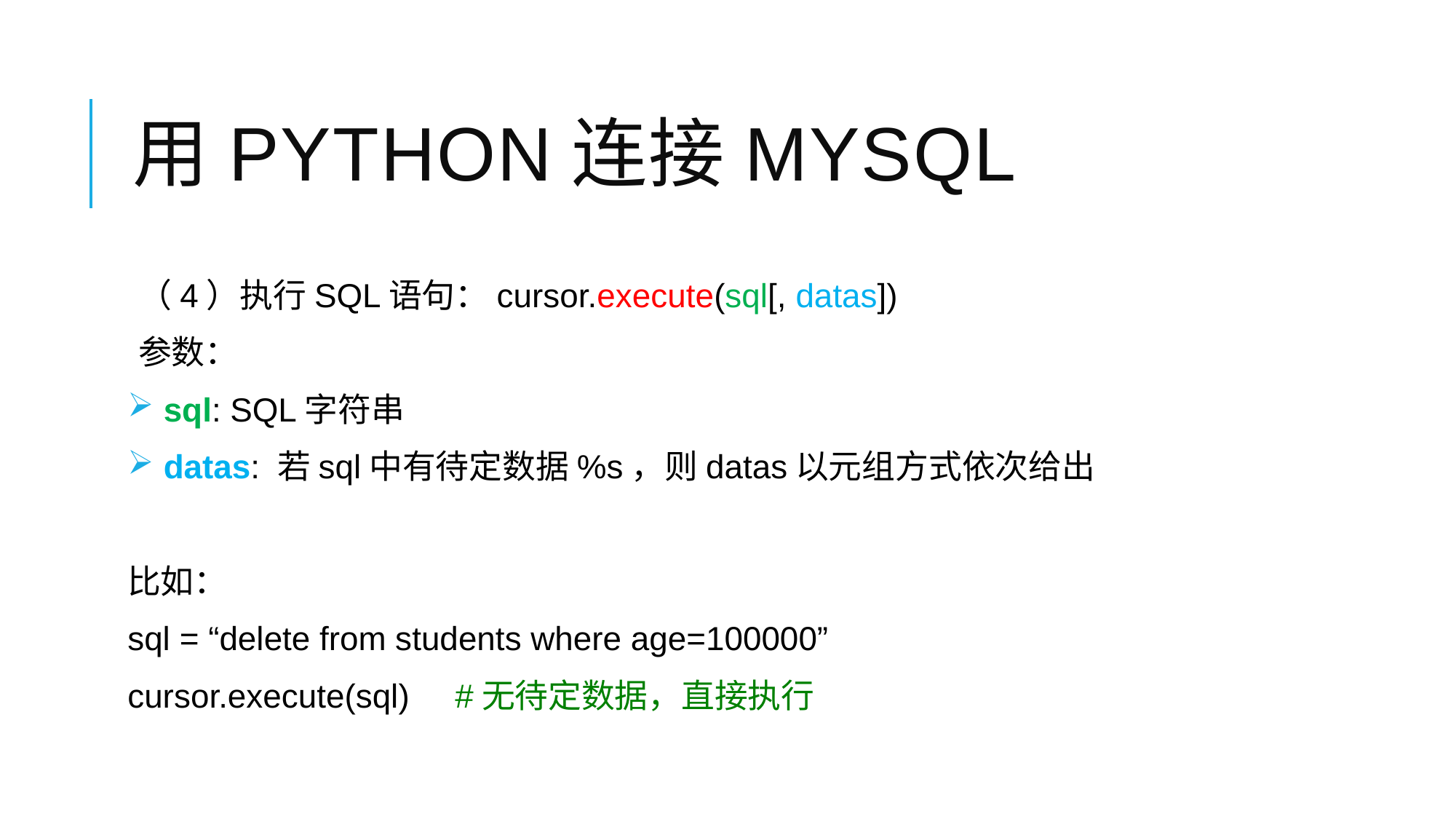

# 用Python连接MySQL
（4）执行SQL语句：cursor.execute(sql[, datas])
参数：
 sql: SQL字符串
 datas: 若sql中有待定数据%s，则datas以元组方式依次给出

比如：
sql = “delete from students where age=100000”
cursor.execute(sql)	#无待定数据，直接执行